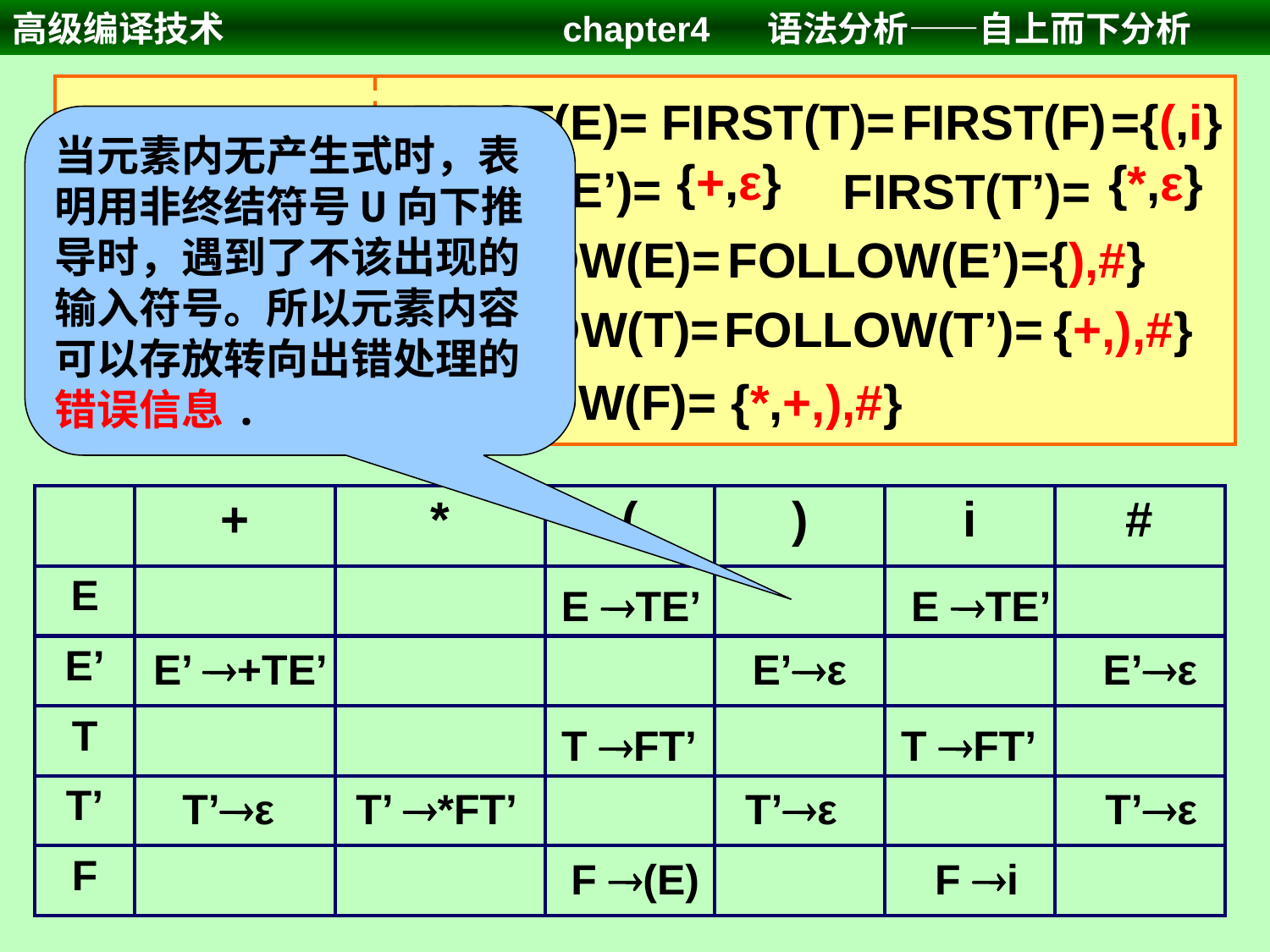

E →TE’
 E’→+TE’ | ε
 T →FT’
 T’→*FT’ | ε
 F→(E) | i

FIRST(E)=
FIRST(T)=
FIRST(F)
={(,i}
{+,ε}
{*,ε}
FIRST(E’)=
FIRST(T’)=
FOLLOW(E)=
FOLLOW(E’)={),#}
FOLLOW(T)=
FOLLOW(T’)=
{+,),#}
FOLLOW(F)=
{*,+,),#}
当元素内无产生式时，表明用非终结符号U向下推导时，遇到了不该出现的输入符号。所以元素内容可以存放转向出错处理的错误信息.
|  | + | \* | ( | ) | i | # |
| --- | --- | --- | --- | --- | --- | --- |
| E |  |  |  |  |  |  |
| E’ |  |  |  |  |  |  |
| T |  |  |  |  |  |  |
| T’ |  |  |  |  |  |  |
| F |  |  |  |  |  |  |
E →TE’
E →TE’
E’ →+TE’
E’→ε
E’→ε
T →FT’
T →FT’
T’→ε
T’ →*FT’
T’→ε
T’→ε
F →(E)
F →i